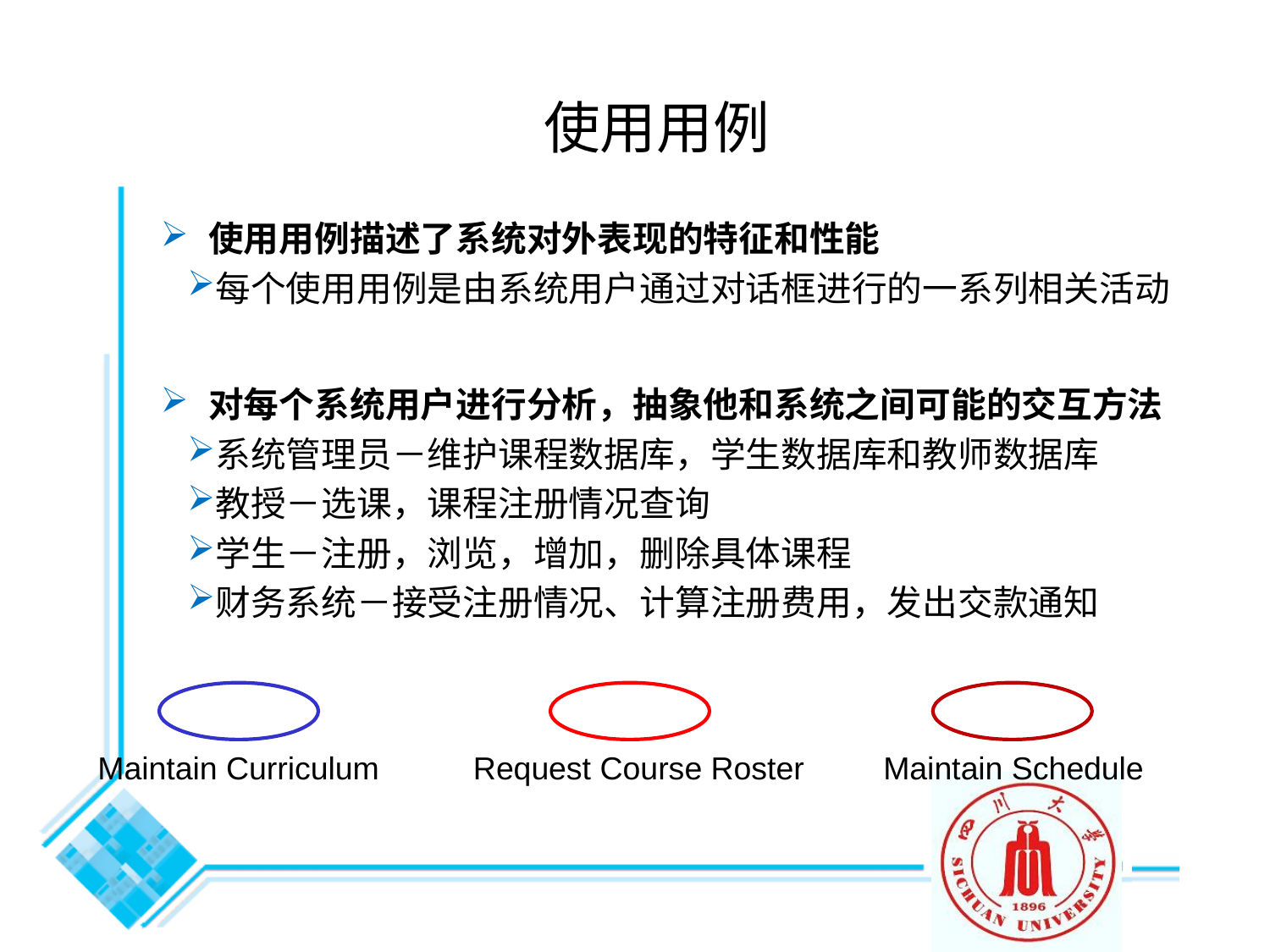

# 使用用例
使用用例描述了系统对外表现的特征和性能
每个使用用例是由系统用户通过对话框进行的一系列相关活动

对每个系统用户进行分析，抽象他和系统之间可能的交互方法
系统管理员－维护课程数据库，学生数据库和教师数据库
教授－选课，课程注册情况查询
学生－注册，浏览，增加，删除具体课程
财务系统－接受注册情况、计算注册费用，发出交款通知

Maintain Curriculum
Request Course Roster
Maintain Schedule